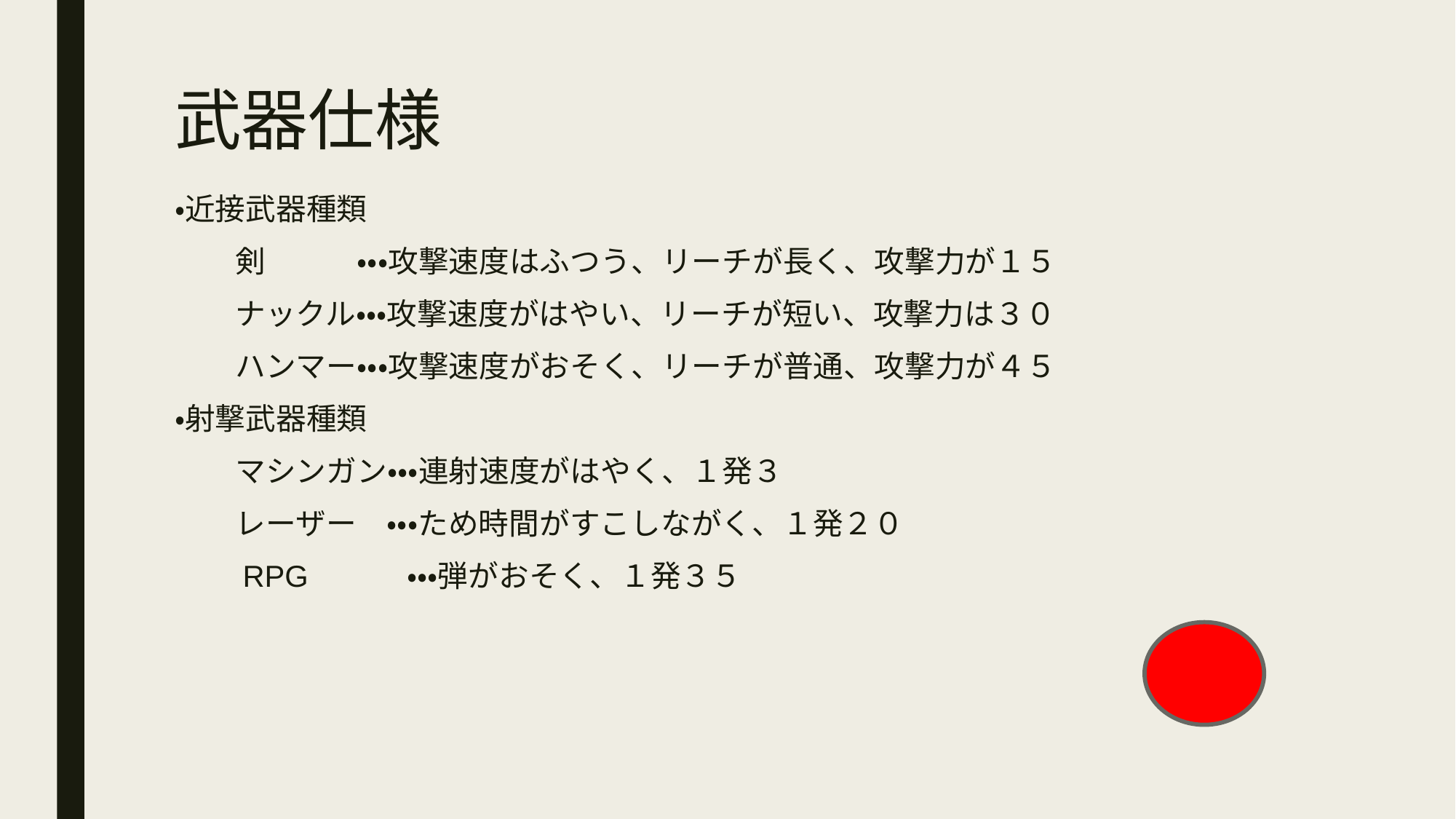

# 武器仕様
・近接武器種類
　　剣　　　・・・攻撃速度はふつう、リーチが長く、攻撃力が１５
　　ナックル・・・攻撃速度がはやい、リーチが短い、攻撃力は３０
　　ハンマー・・・攻撃速度がおそく、リーチが普通、攻撃力が４５
・射撃武器種類
　　マシンガン・・・連射速度がはやく、１発３
　　レーザー　・・・ため時間がすこしながく、１発２０
　　RPG　　　・・・弾がおそく、１発３５